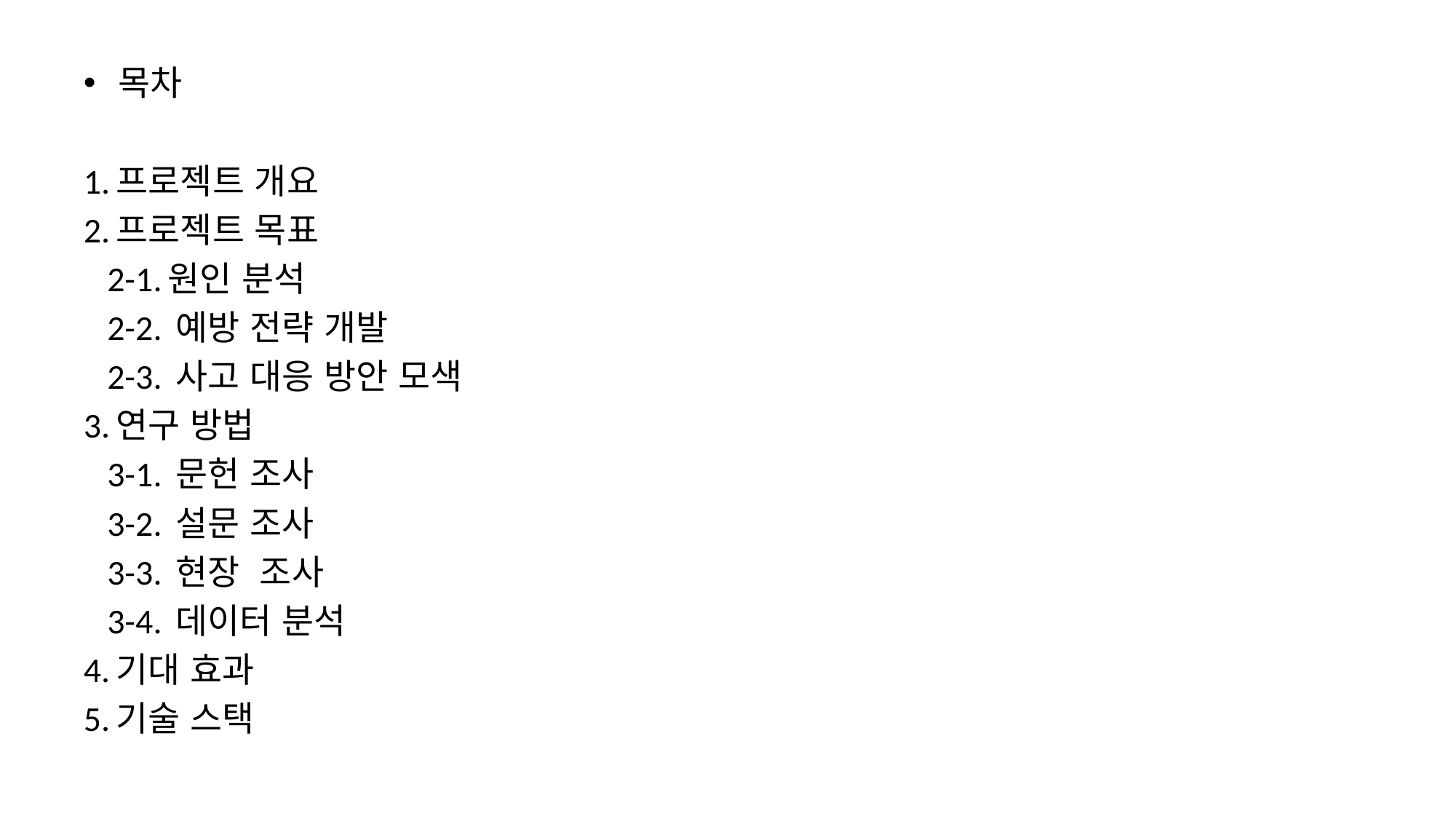

목차

1.프로젝트 개요
2.프로젝트 목표
   2-1.원인 분석
   2-2. 예방 전략 개발
   2-3. 사고 대응 방안 모색
3.연구 방법
   3-1. 문헌 조사
   3-2. 설문 조사
   3-3. 현장  조사
   3-4. 데이터 분석
4.기대 효과
5.기술 스택